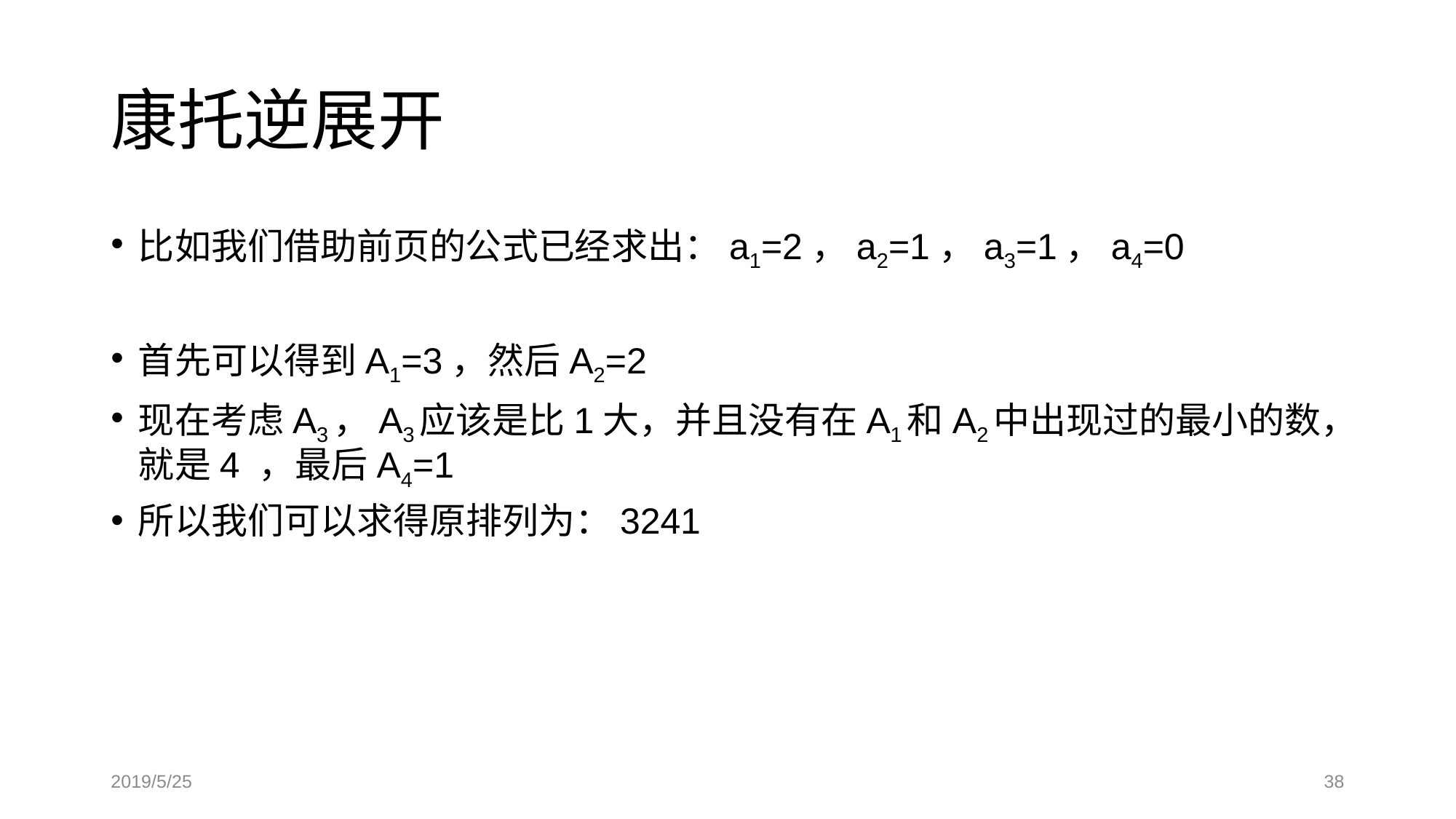

# 康托逆展开
比如我们借助前页的公式已经求出：a1=2，a2=1，a3=1，a4=0

首先可以得到A1=3，然后A2=2
现在考虑A3，A3应该是比1大，并且没有在A1和A2中出现过的最小的数，就是4 ，最后A4=1
所以我们可以求得原排列为：3241

2019/5/25
38